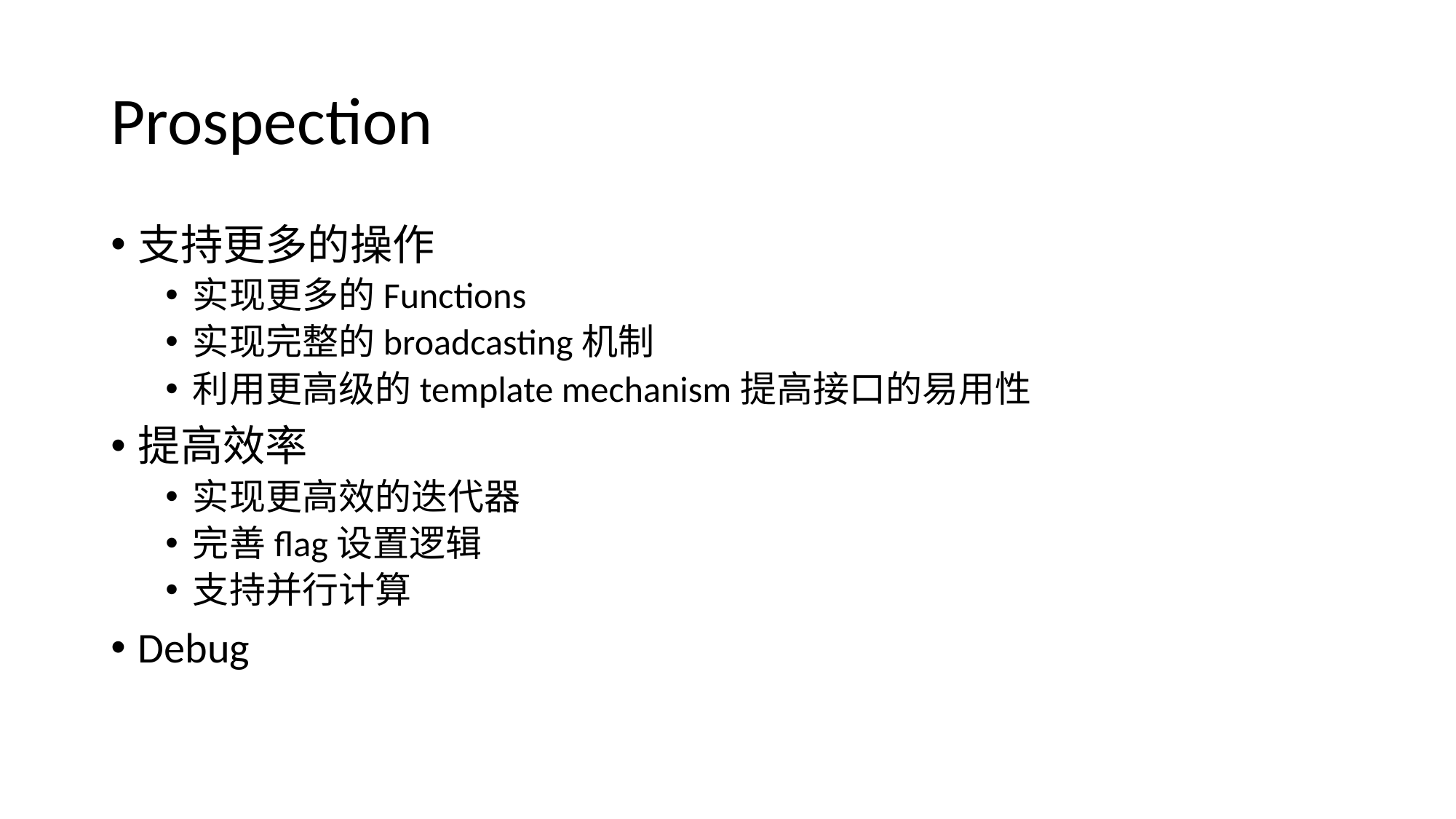

# Prospection
支持更多的操作
实现更多的Functions
实现完整的broadcasting机制
利用更高级的template mechanism提高接口的易用性
提高效率
实现更高效的迭代器
完善flag设置逻辑
支持并行计算
Debug